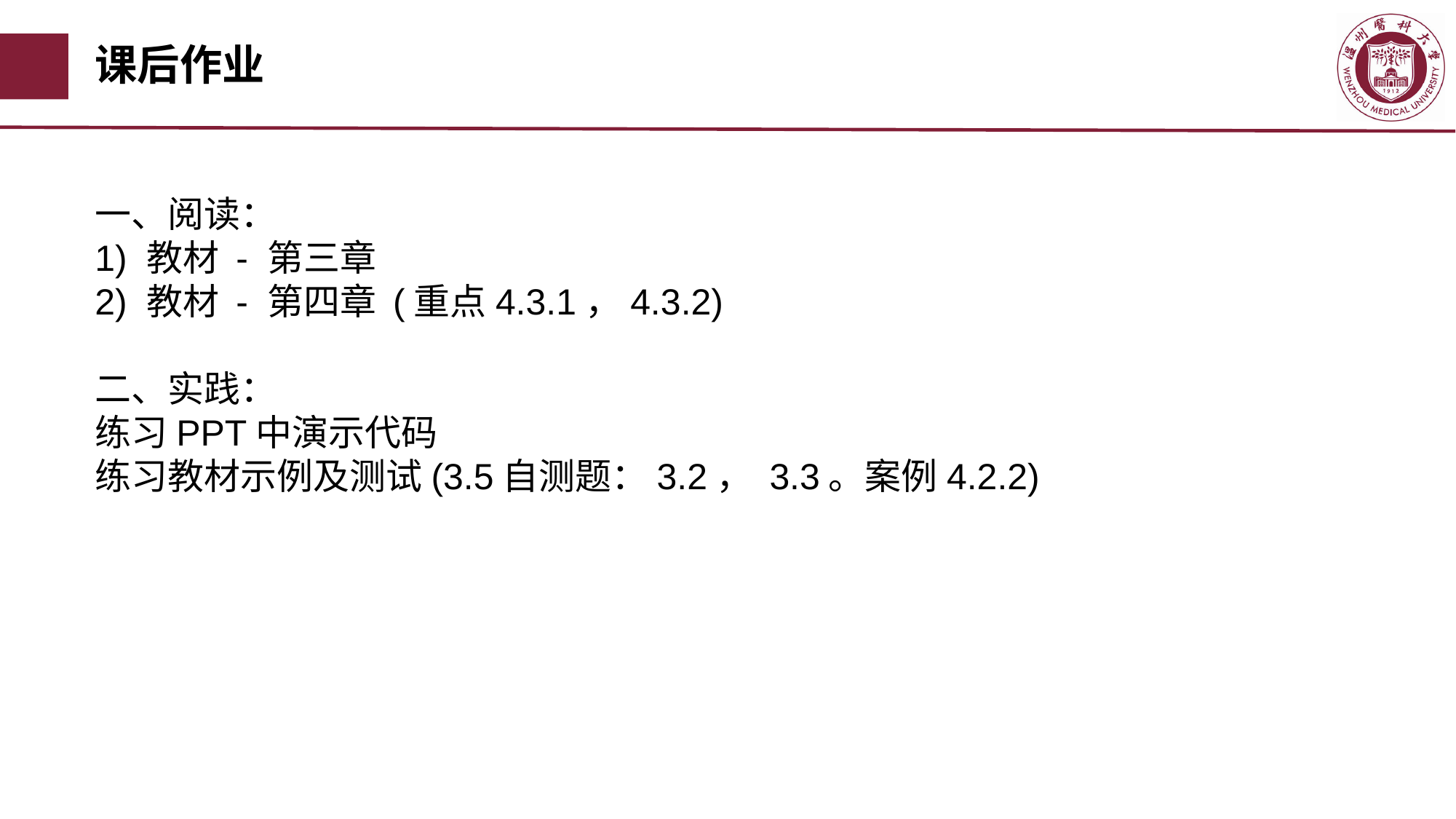

# 课后作业
一、阅读：
1) 教材 - 第三章
2) 教材 - 第四章 (重点4.3.1，4.3.2)

二、实践：
练习PPT中演示代码
练习教材示例及测试(3.5自测题：3.2， 3.3。案例4.2.2)